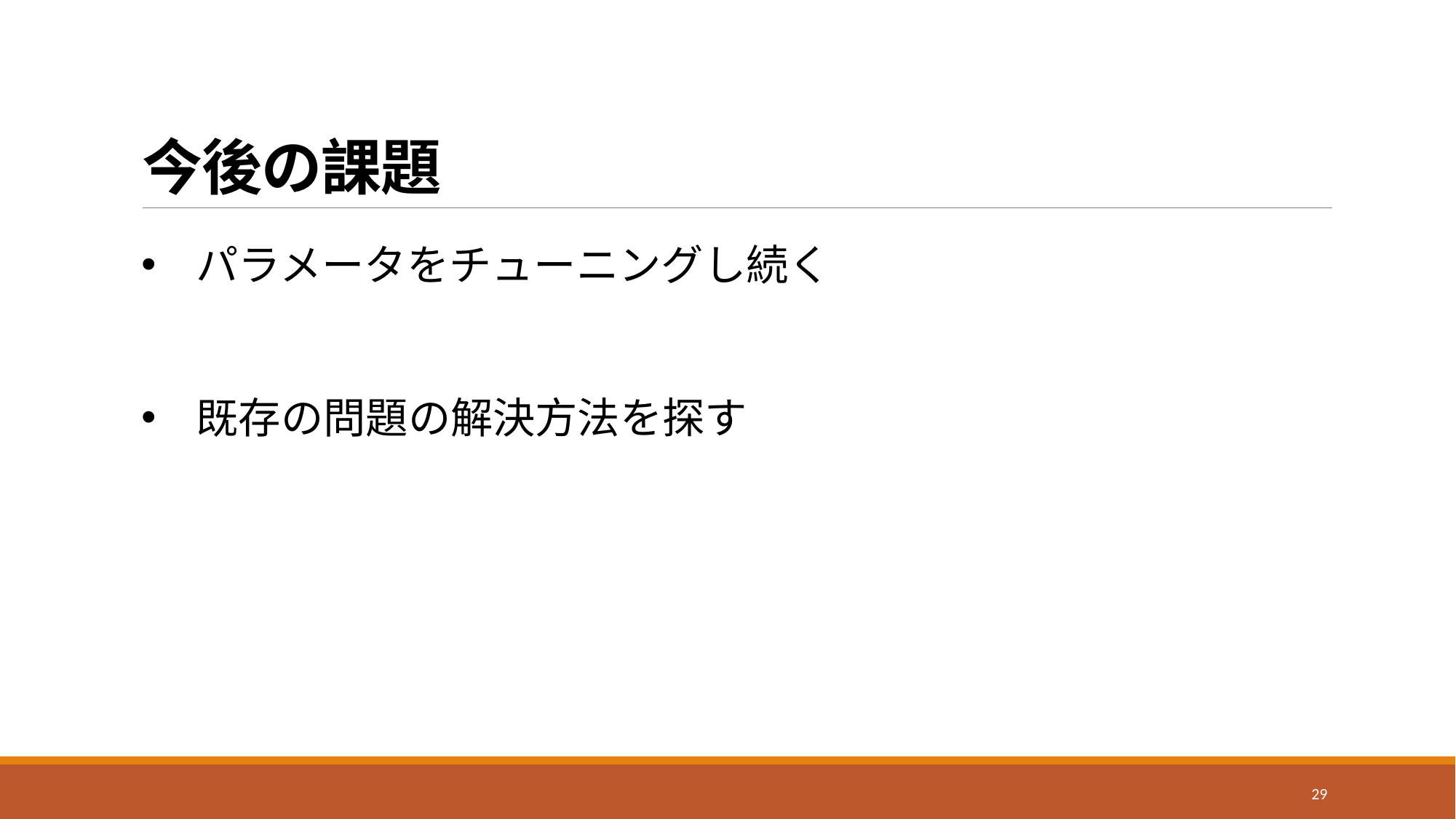

# 今後の課題
パラメータをチューニングし続く

既存の問題の解決方法を探す

29